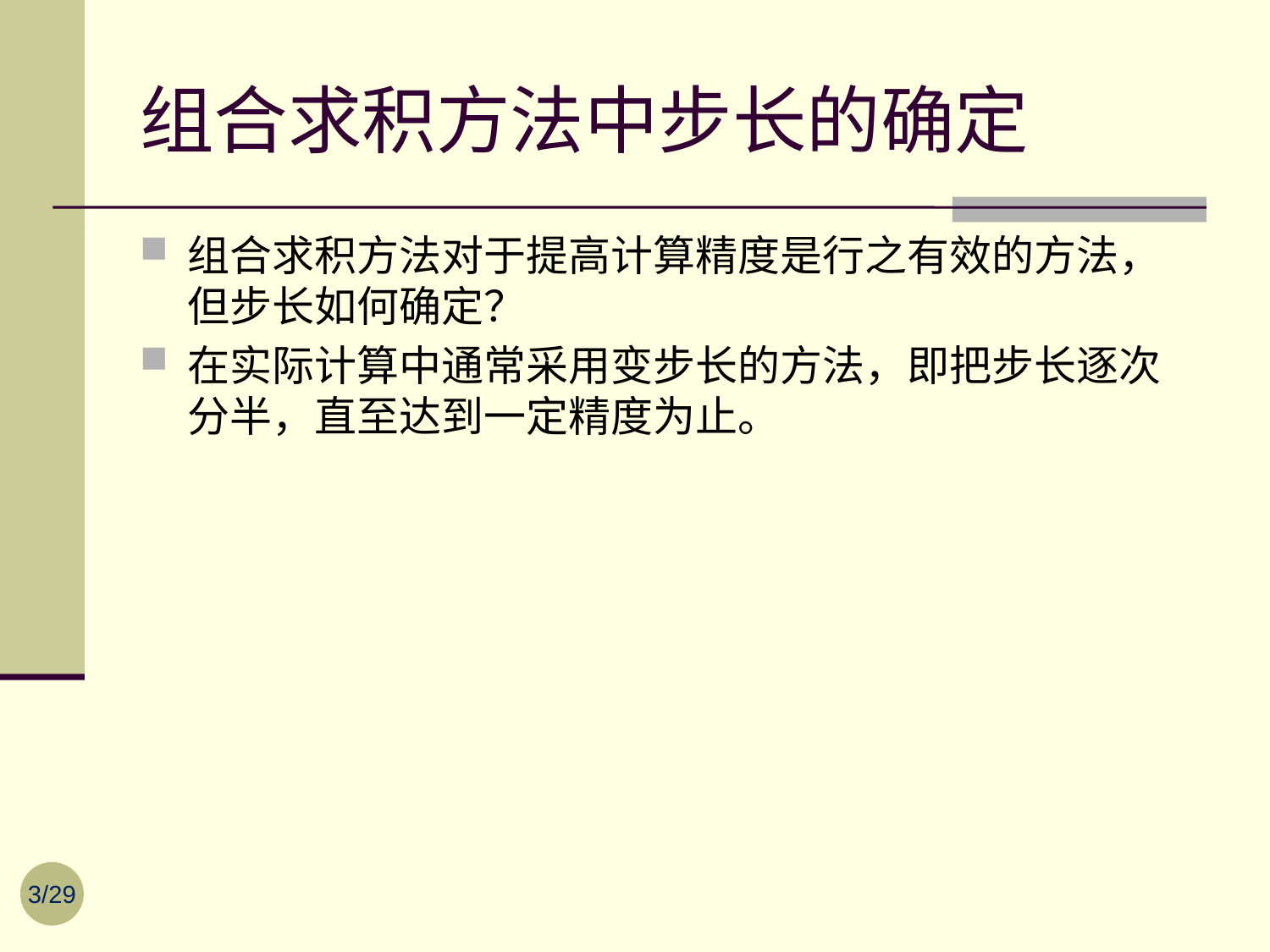

# 组合求积方法中步长的确定
组合求积方法对于提高计算精度是行之有效的方法，但步长如何确定？
在实际计算中通常采用变步长的方法，即把步长逐次分半，直至达到一定精度为止。